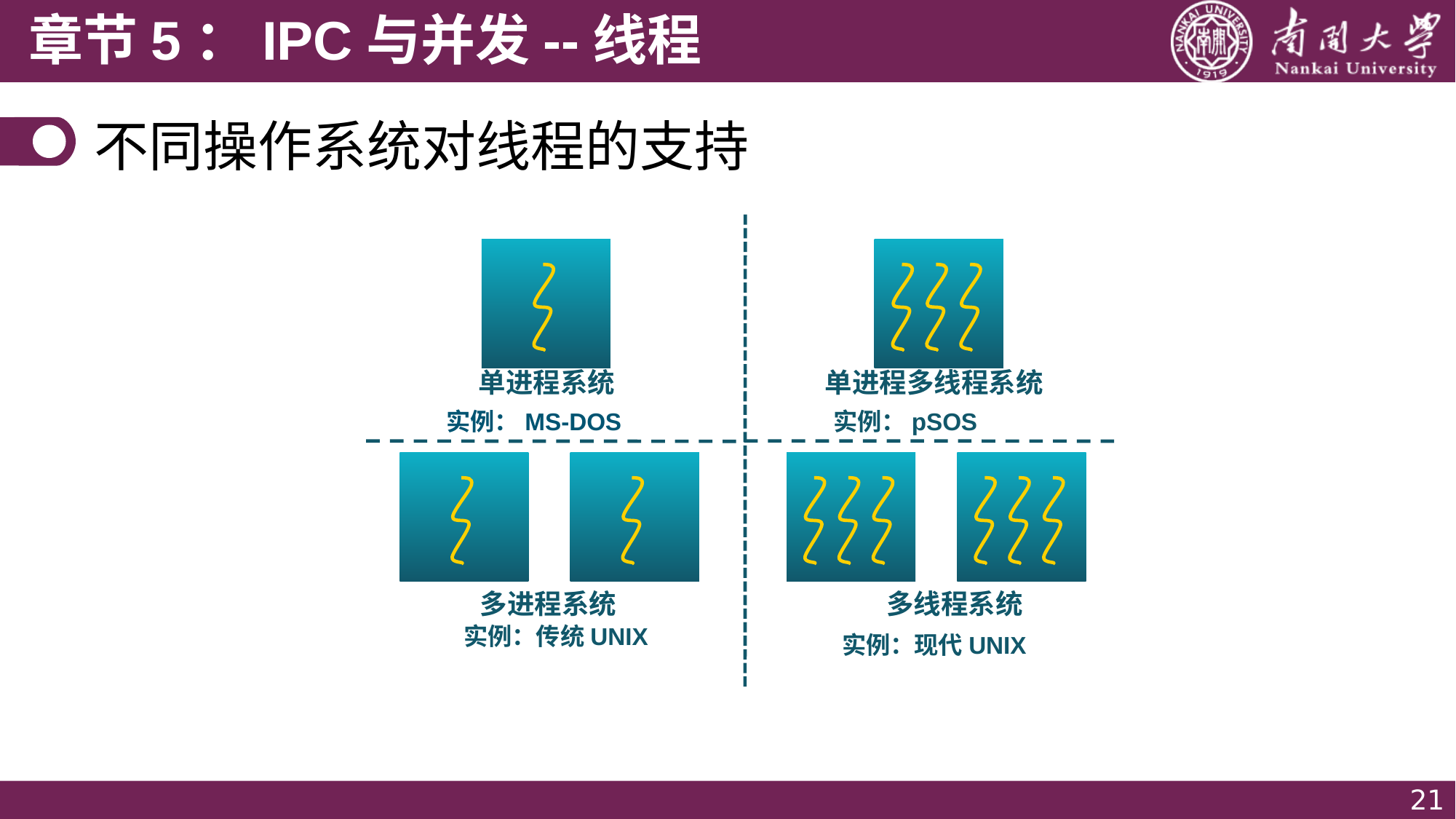

# 不同操作系统对线程的支持

单进程系统
实例：MS-DOS

多进程系统
实例：传统UNIX

单进程多线程系统
实例：pSOS

多线程系统
实例：现代UNIX
21